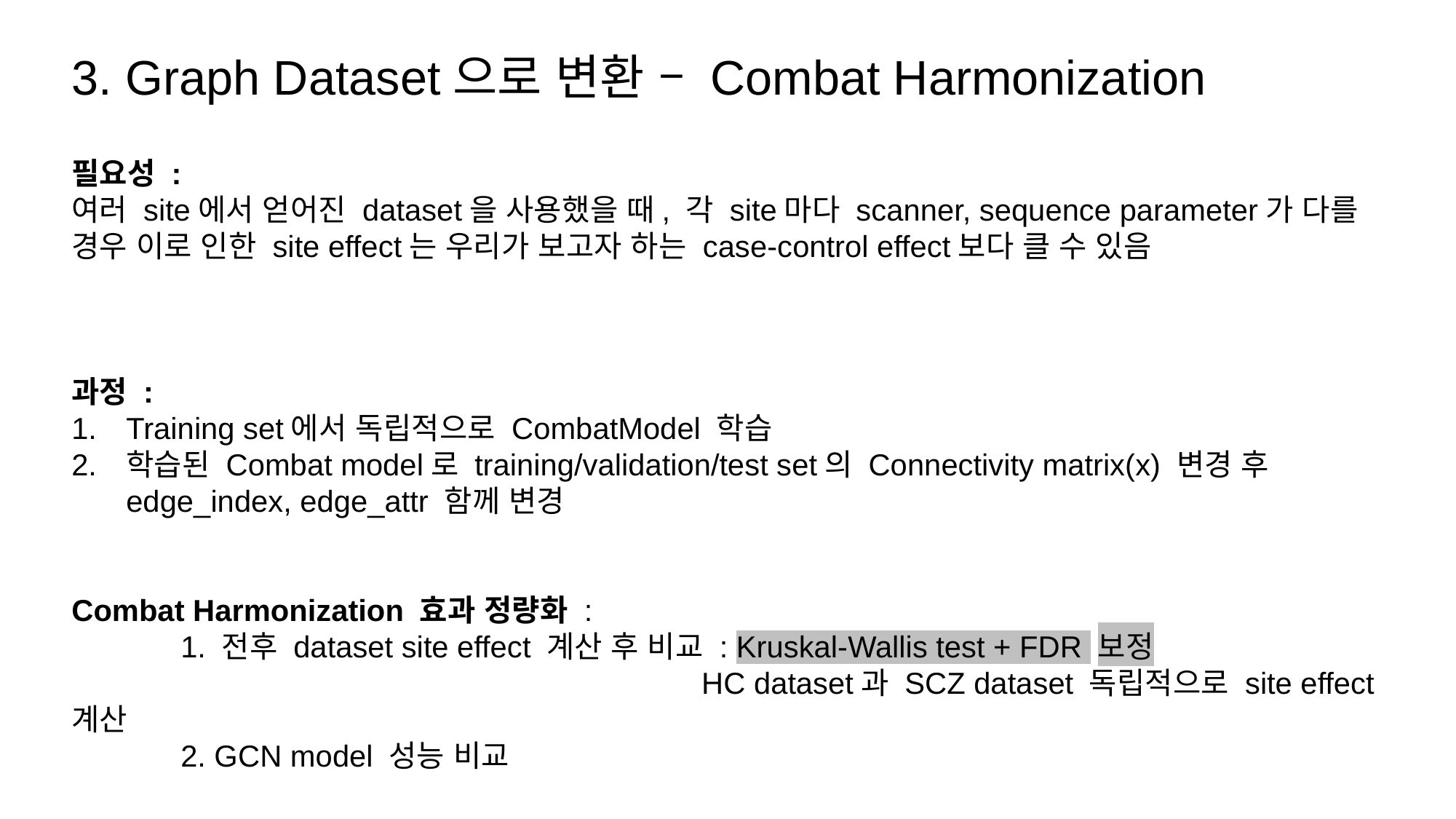

3. Graph Dataset으로 변환 – Combat Harmonization
필요성 :
여러 site에서 얻어진 dataset을 사용했을 때, 각 site마다 scanner, sequence parameter가 다를 경우 이로 인한 site effect는 우리가 보고자 하는 case-control effect보다 클 수 있음

과정 :
Training set에서 독립적으로 CombatModel 학습
학습된 Combat model로 training/validation/test set의 Connectivity matrix(x) 변경 후 edge_index, edge_attr 함께 변경

Combat Harmonization 효과 정량화 :
	1. 전후 dataset site effect 계산 후 비교 : Kruskal-Wallis test + FDR 보정
					         HC dataset과 SCZ dataset 독립적으로 site effect 계산
	2. GCN model 성능 비교